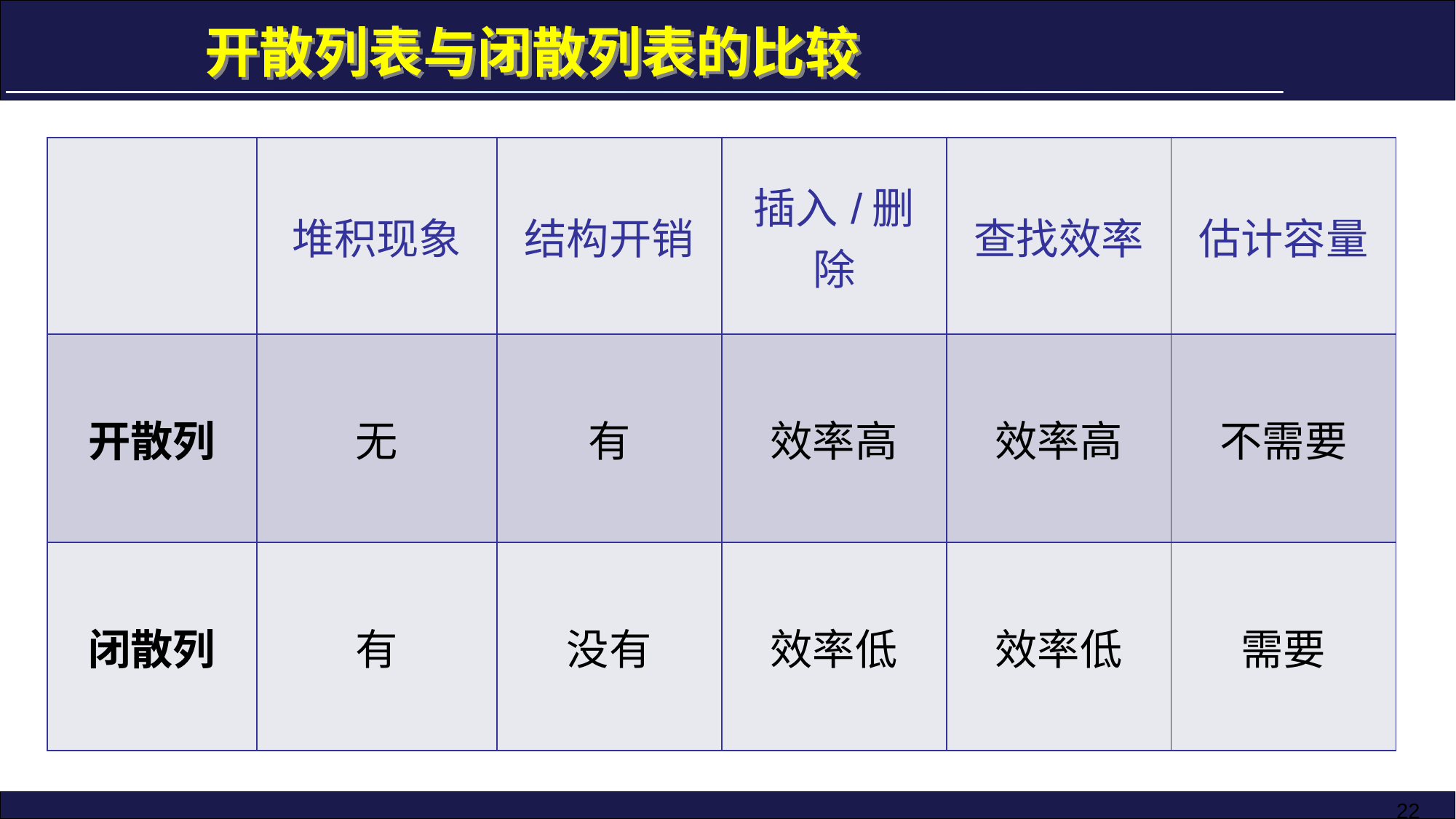

开散列表与闭散列表的比较
|  | 堆积现象 | 结构开销 | 插入/删除 | 查找效率 | 估计容量 |
| --- | --- | --- | --- | --- | --- |
| 开散列 | 无 | 有 | 效率高 | 效率高 | 不需要 |
| 闭散列 | 有 | 没有 | 效率低 | 效率低 | 需要 |
22